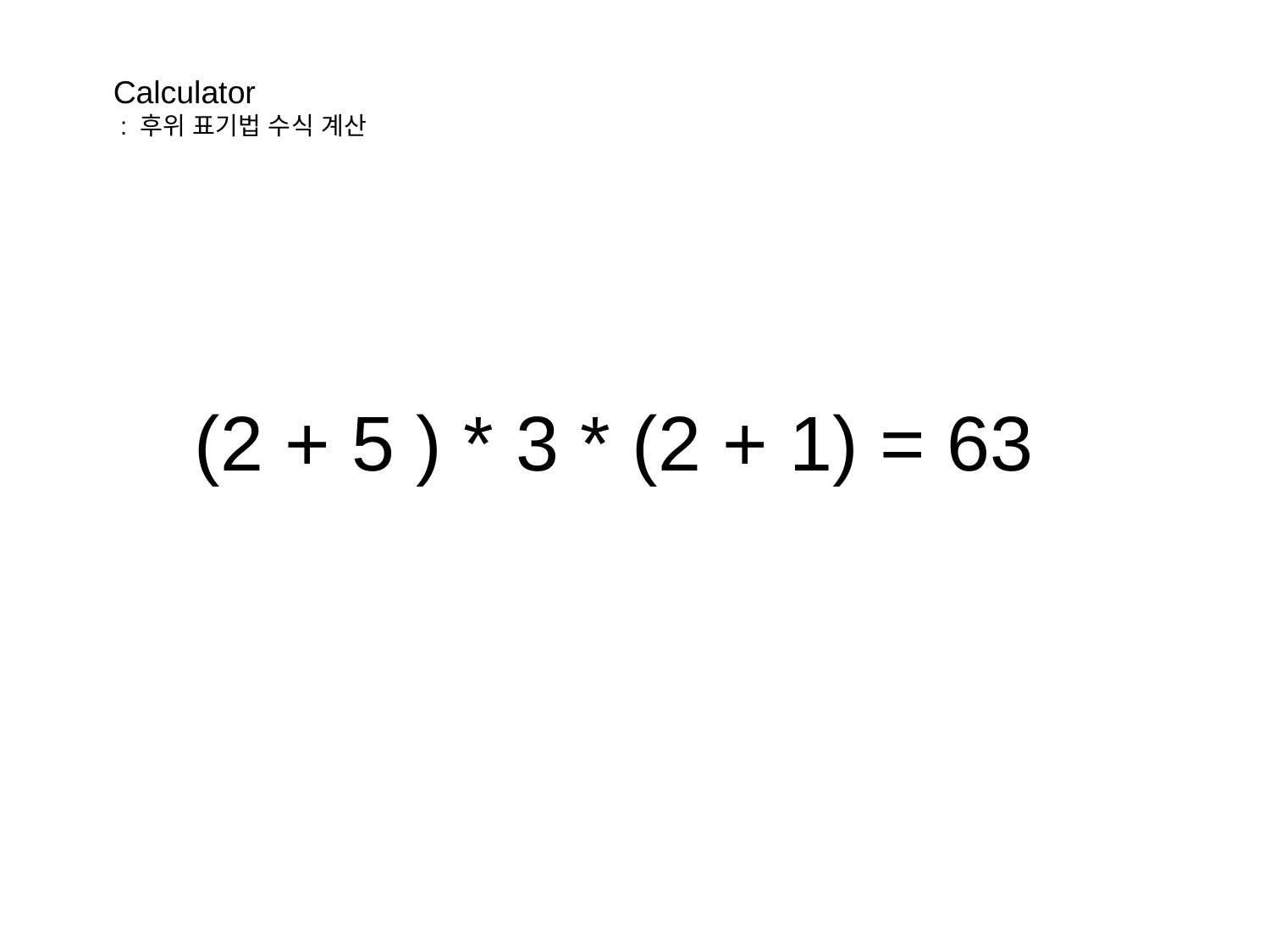

Calculator
 : 후위 표기법 수식 계산
(2 + 5 ) * 3 * (2 + 1) = 63